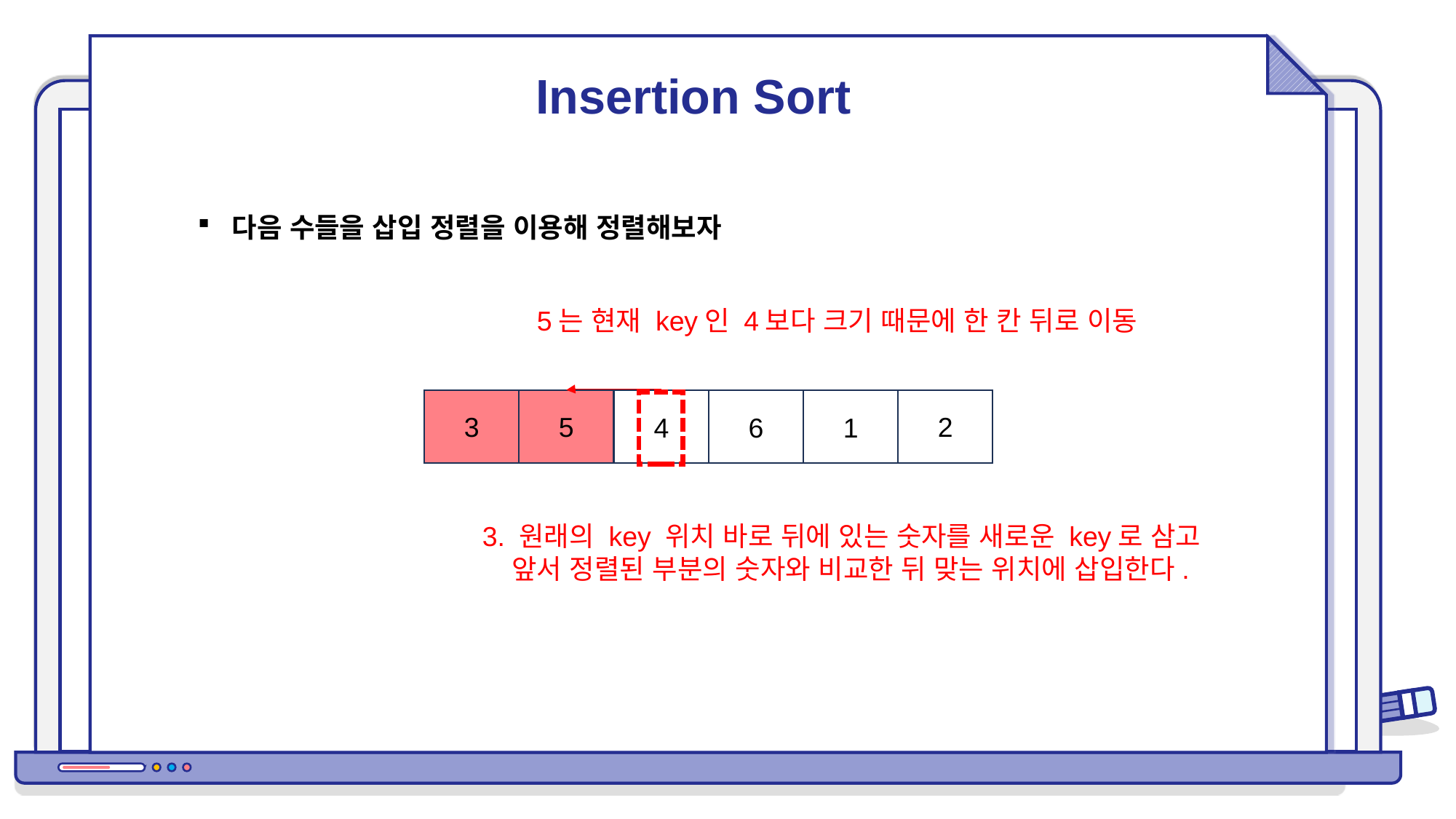

Insertion Sort

다음 수들을 삽입 정렬을 이용해 정렬해보자
5는 현재 key인 4보다 크기 때문에 한 칸 뒤로 이동
3
5
2
1
4
6

3. 원래의 key 위치 바로 뒤에 있는 숫자를 새로운 key로 삼고
   앞서 정렬된 부분의 숫자와 비교한 뒤 맞는 위치에 삽입한다.